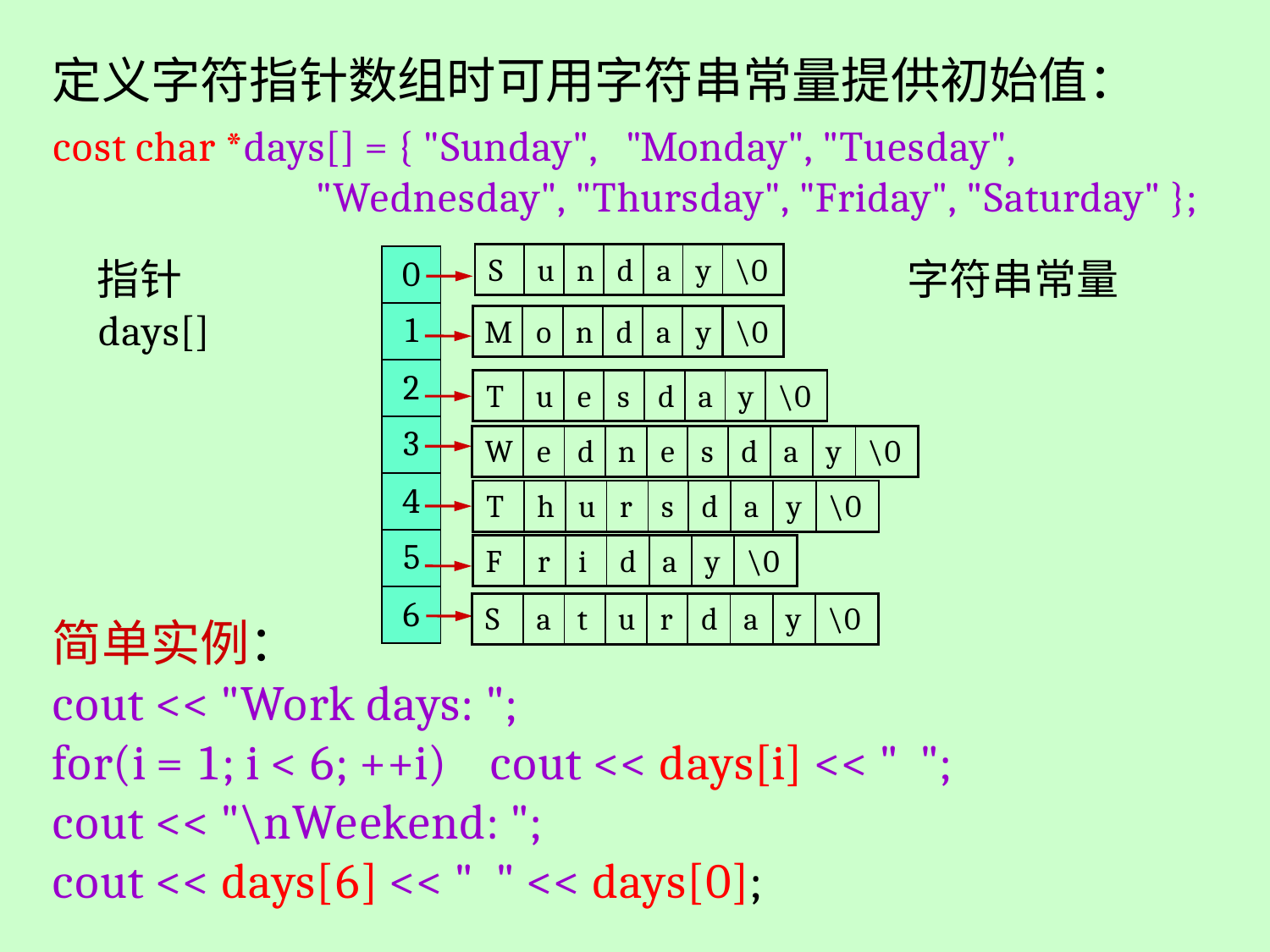

定义字符指针数组时可用字符串常量提供初始值：
cost char *days[] = { "Sunday",   "Monday", "Tuesday",
		 "Wednesday", "Thursday", "Friday", "Saturday" };
| S | u | n | d | a | y | \0 |
| --- | --- | --- | --- | --- | --- | --- |
指针 days[]
| 0 |
| --- |
| 1 |
| 2 |
| 3 |
| 4 |
| 5 |
| 6 |
字符串常量
| M | o | n | d | a | y | \0 |
| --- | --- | --- | --- | --- | --- | --- |
| T | u | e | s | d | a | y | \0 |
| --- | --- | --- | --- | --- | --- | --- | --- |
| W | e | d | n | e | s | d | a | y | \0 |
| --- | --- | --- | --- | --- | --- | --- | --- | --- | --- |
| T | h | u | r | s | d | a | y | \0 |
| --- | --- | --- | --- | --- | --- | --- | --- | --- |
| F | r | i | d | a | y | \0 |
| --- | --- | --- | --- | --- | --- | --- |
| S | a | t | u | r | d | a | y | \0 |
| --- | --- | --- | --- | --- | --- | --- | --- | --- |
简单实例：
cout << "Work days: ";
for(i = 1; i < 6; ++i)    cout << days[i] << "  ";
cout << "\nWeekend: ";
cout << days[6] << "  " << days[0];